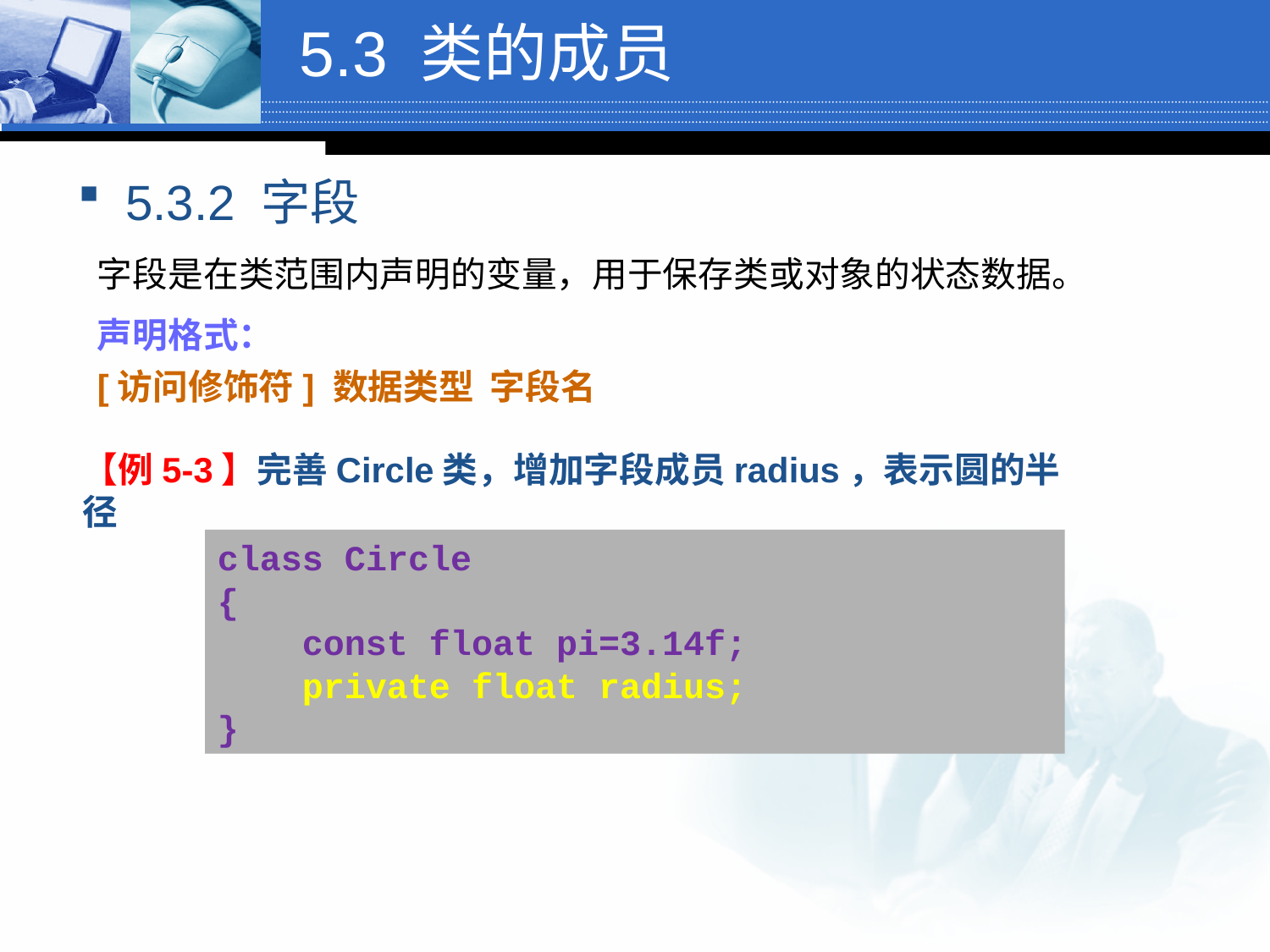

# 5.3 类的成员
5.3.2 字段
字段是在类范围内声明的变量，用于保存类或对象的状态数据。
声明格式：
[访问修饰符] 数据类型  字段名
【例5-3】完善Circle类，增加字段成员radius，表示圆的半径
class Circle
{
    const float pi=3.14f;
    private float radius;
}